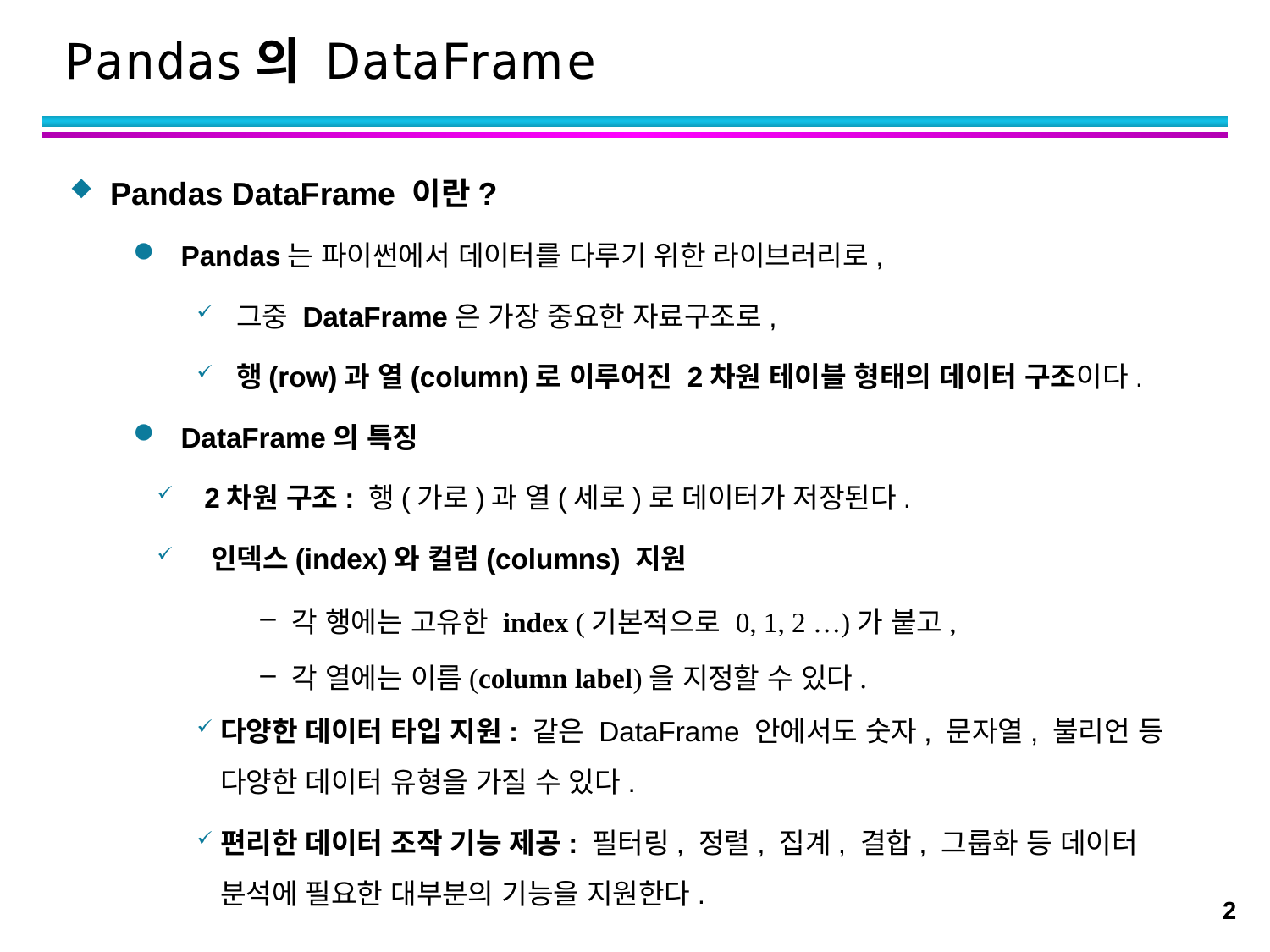

# Pandas의 DataFrame
Pandas DataFrame 이란?
Pandas는 파이썬에서 데이터를 다루기 위한 라이브러리로,
그중 DataFrame은 가장 중요한 자료구조로,
행(row)과 열(column)로 이루어진 2차원 테이블 형태의 데이터 구조이다.
DataFrame의 특징
 2차원 구조: 행(가로)과 열(세로)로 데이터가 저장된다.
 인덱스(index)와 컬럼(columns) 지원
각 행에는 고유한 index (기본적으로 0, 1, 2 …)가 붙고,
각 열에는 이름(column label)을 지정할 수 있다.
다양한 데이터 타입 지원: 같은 DataFrame 안에서도 숫자, 문자열, 불리언 등 다양한 데이터 유형을 가질 수 있다.
편리한 데이터 조작 기능 제공: 필터링, 정렬, 집계, 결합, 그룹화 등 데이터 분석에 필요한 대부분의 기능을 지원한다.